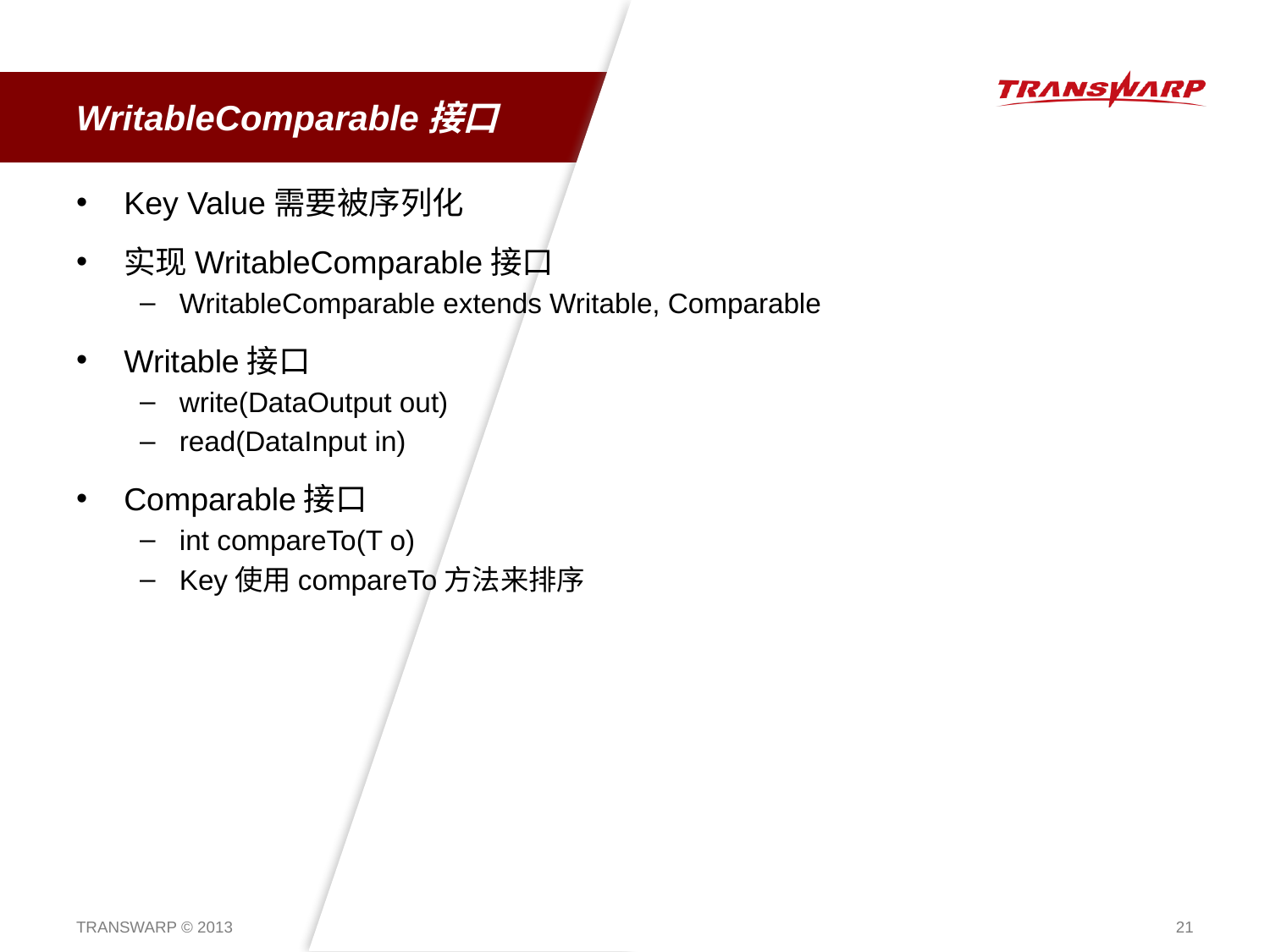

# WritableComparable接口
Key Value需要被序列化
实现WritableComparable接口
WritableComparable extends Writable, Comparable
Writable接口
write(DataOutput out)
read(DataInput in)
Comparable接口
int compareTo(T o)
Key使用compareTo方法来排序

TRANSWARP © 2013
21